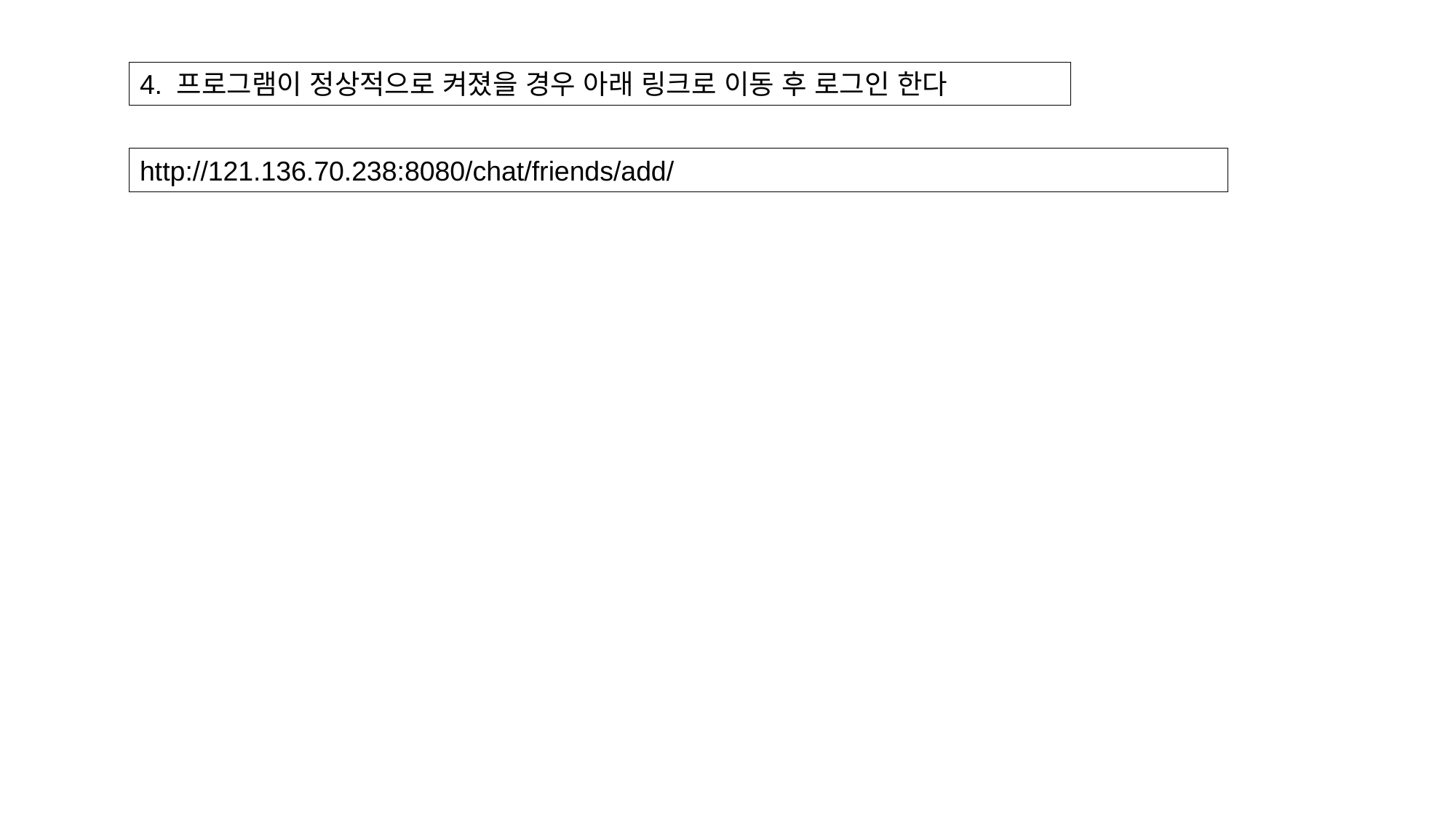

4. 프로그램이 정상적으로 켜졌을 경우 아래 링크로 이동 후 로그인 한다
http://121.136.70.238:8080/chat/friends/add/